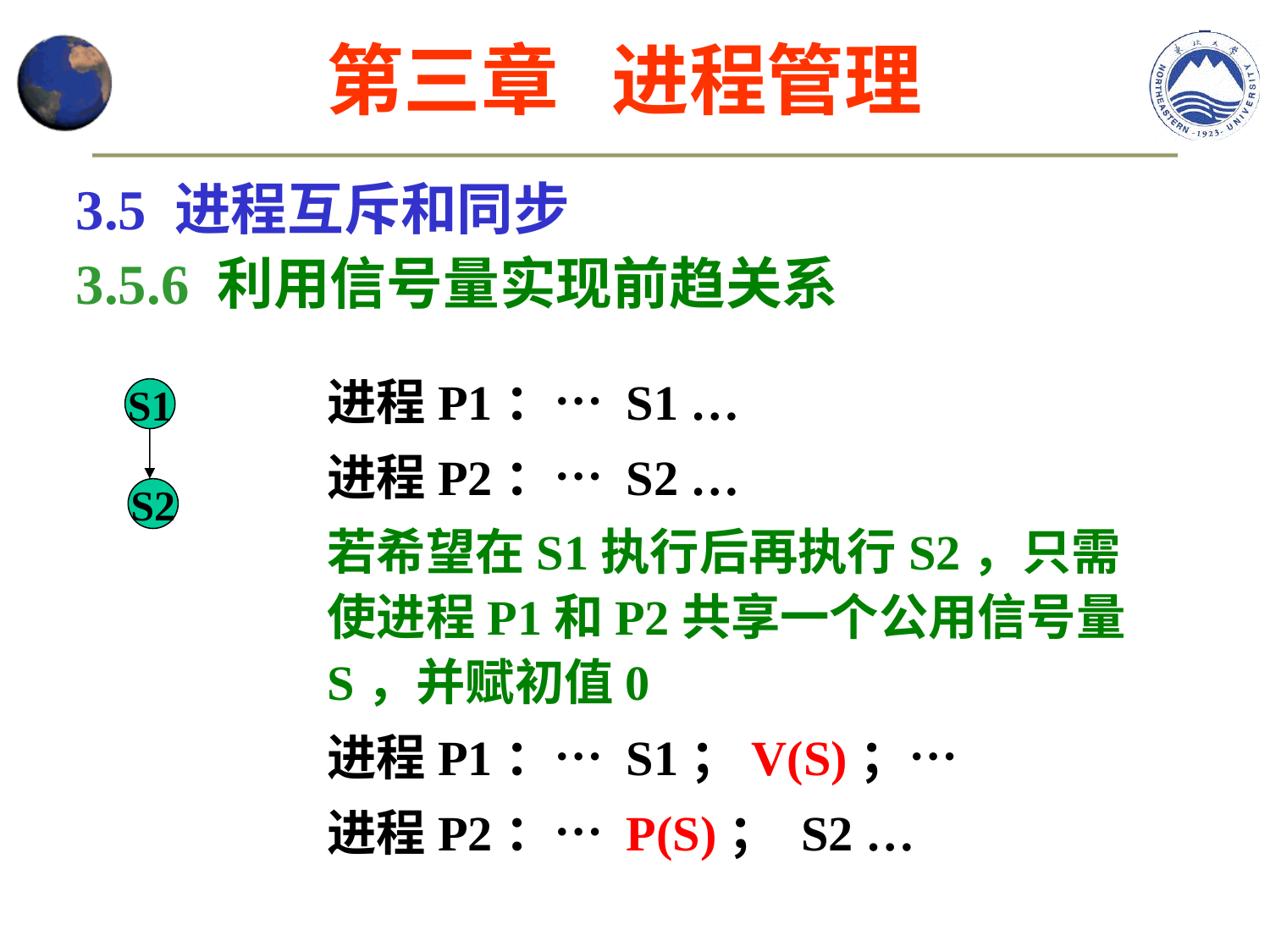

第三章   进程管理
3.5 进程互斥和同步
3.5.6 利用信号量实现前趋关系
进程P1：… S1 …
进程P2：… S2 …
若希望在S1执行后再执行S2，只需使进程P1和P2共享一个公用信号量S，并赋初值0
进程P1：… S1；V(S)；…
进程P2：… P(S)； S2 …
S1

S2